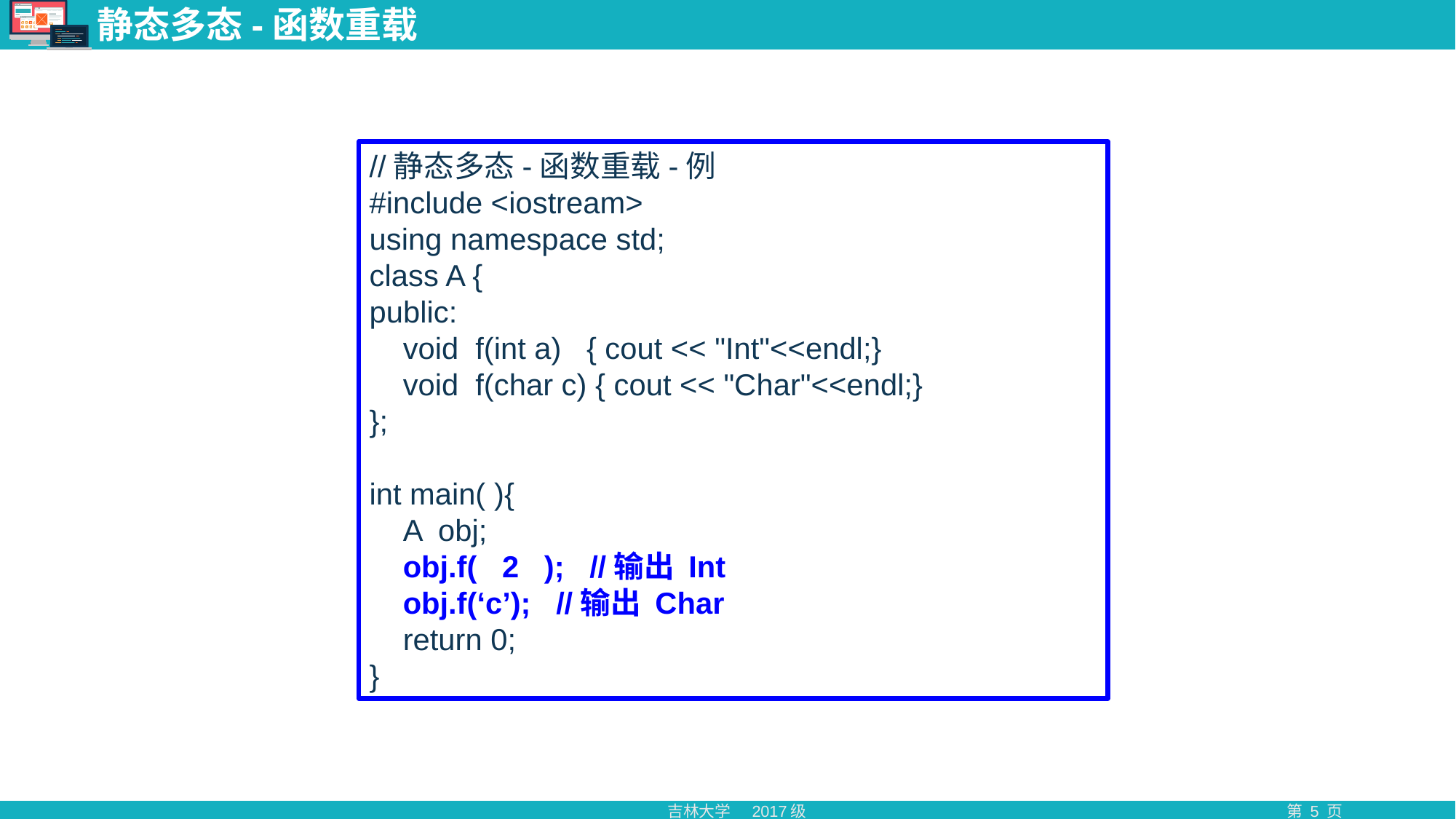

# 静态多态-函数重载
//静态多态-函数重载-例
#include <iostream>
using namespace std;
class A {
public:
    void  f(int a)   { cout << "Int"<<endl;}
    void  f(char c) { cout << "Char"<<endl;}
};

int main( ){
    A  obj;
    obj.f(   2   );   //输出 Int
    obj.f(‘c’);   //输出 Char
    return 0;
}